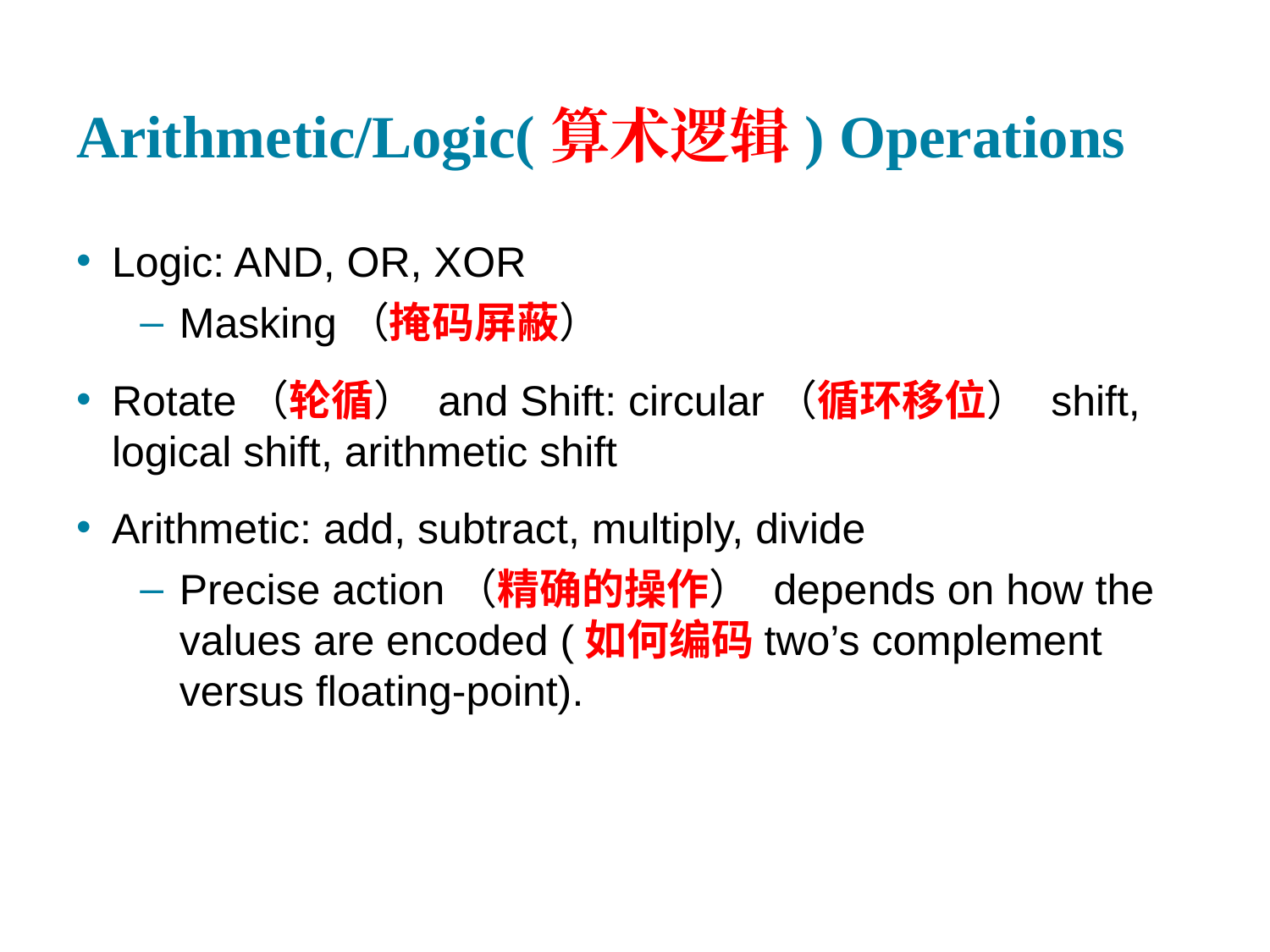

# Arithmetic/Logic(算术逻辑) Operations
Logic: AND, OR, X OR
Masking（掩码屏蔽）
Rotate（轮循） and Shift: circular（循环移位） shift, logical shift, arithmetic shift
Arithmetic: add, subtract, multiply, divide
Precise action（精确的操作） depends on how the values are encoded (如何编码two’s complement versus floating-point).